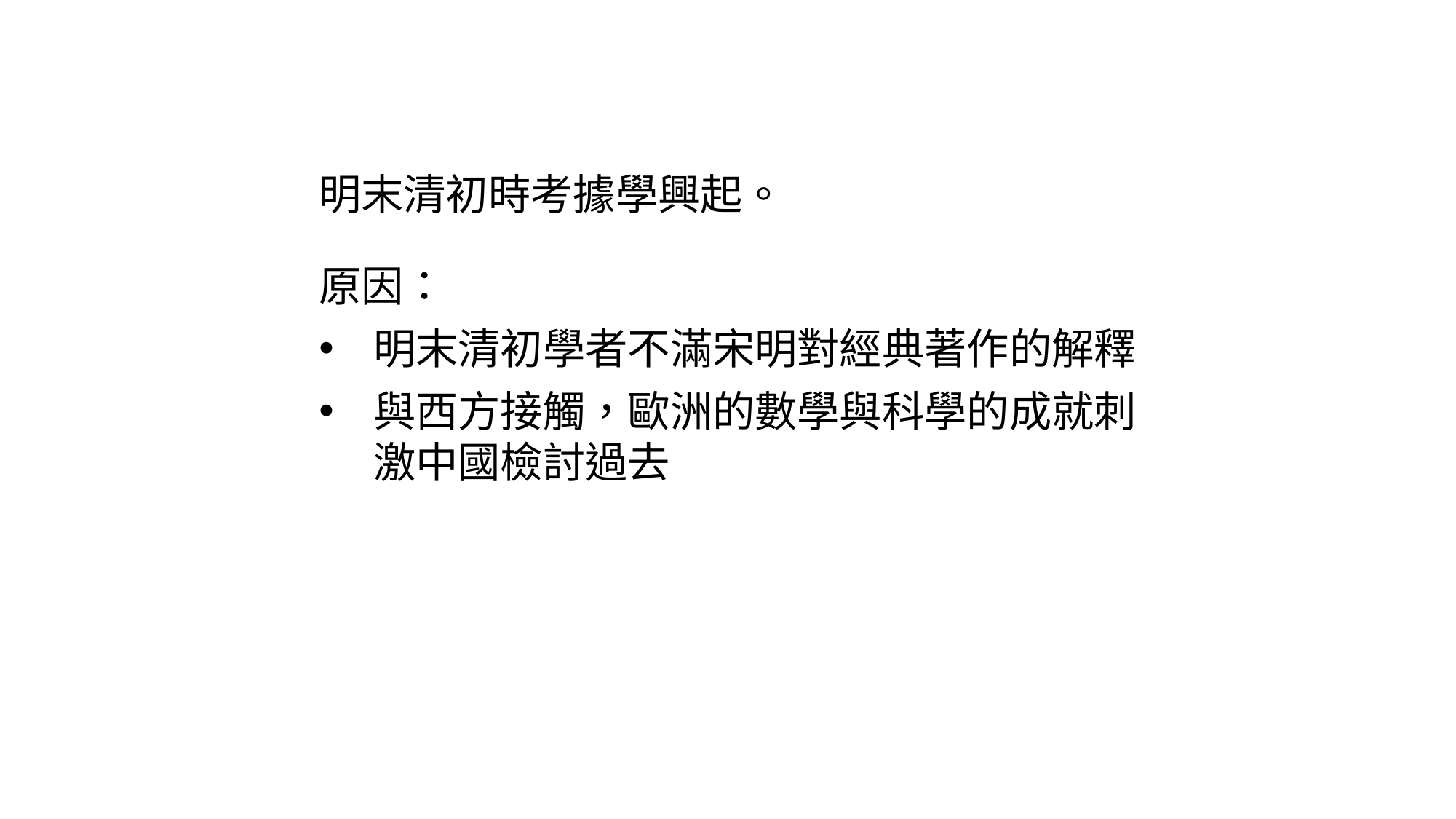

明末清初時考據學興起。
原因：
明末清初學者不滿宋明對經典著作的解釋
與西方接觸，歐洲的數學與科學的成就刺激中國檢討過去